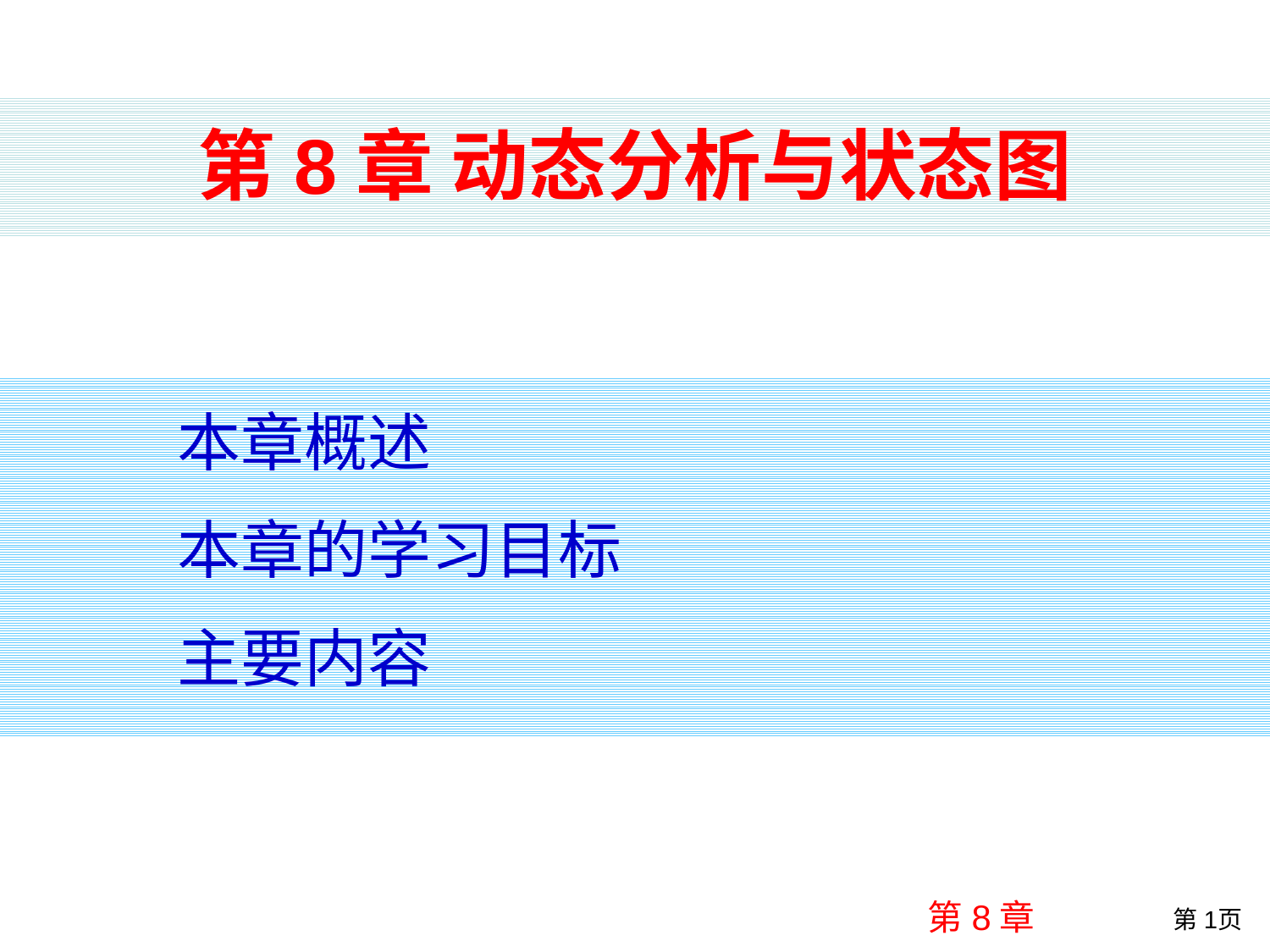

# 第8章 动态分析与状态图

本章概述
本章的学习目标
主要内容
第1页